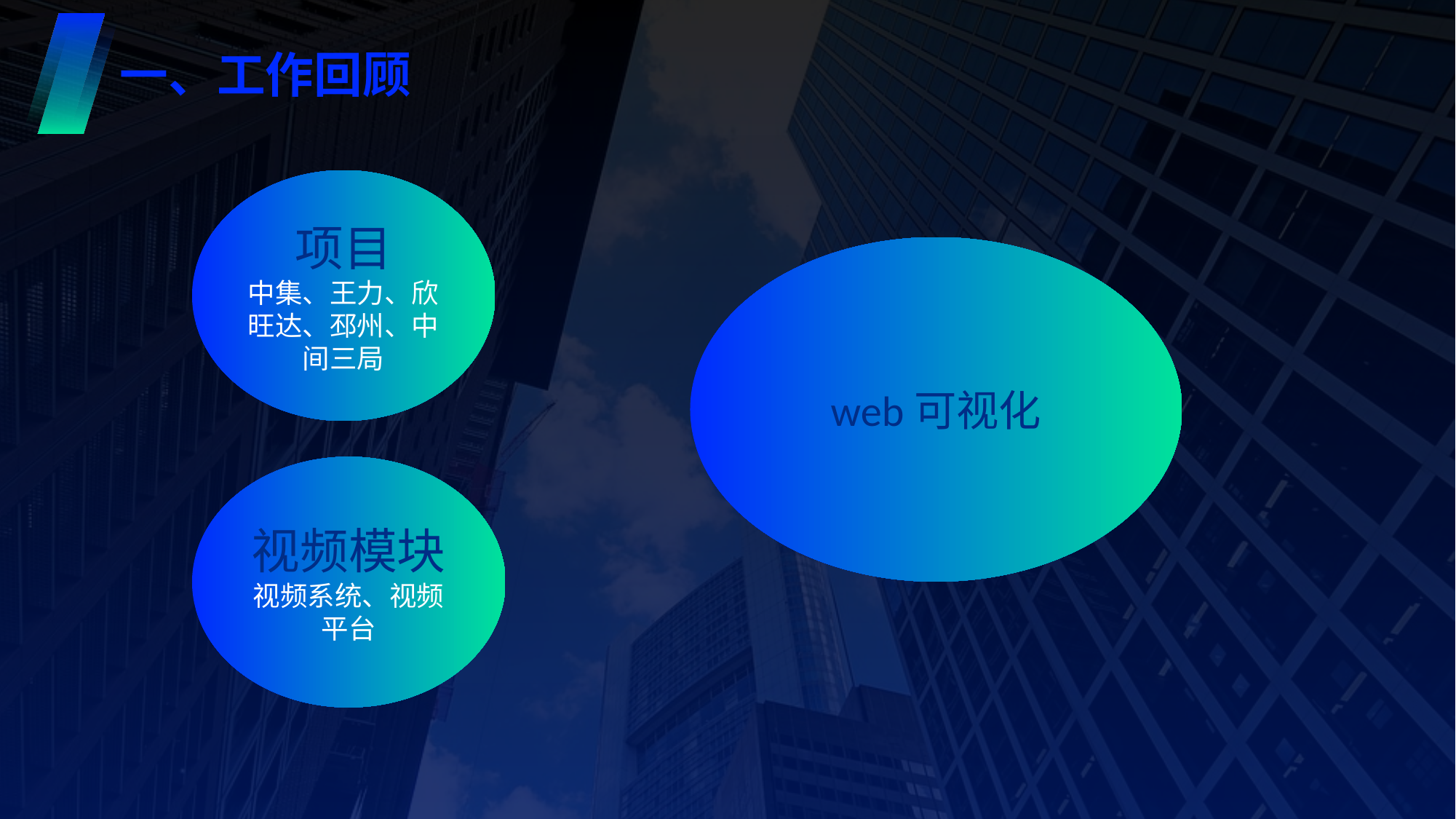

一、工作回顾
项目
中集、王力、欣旺达、邳州、中间三局
web可视化
视频模块
视频系统、视频平台